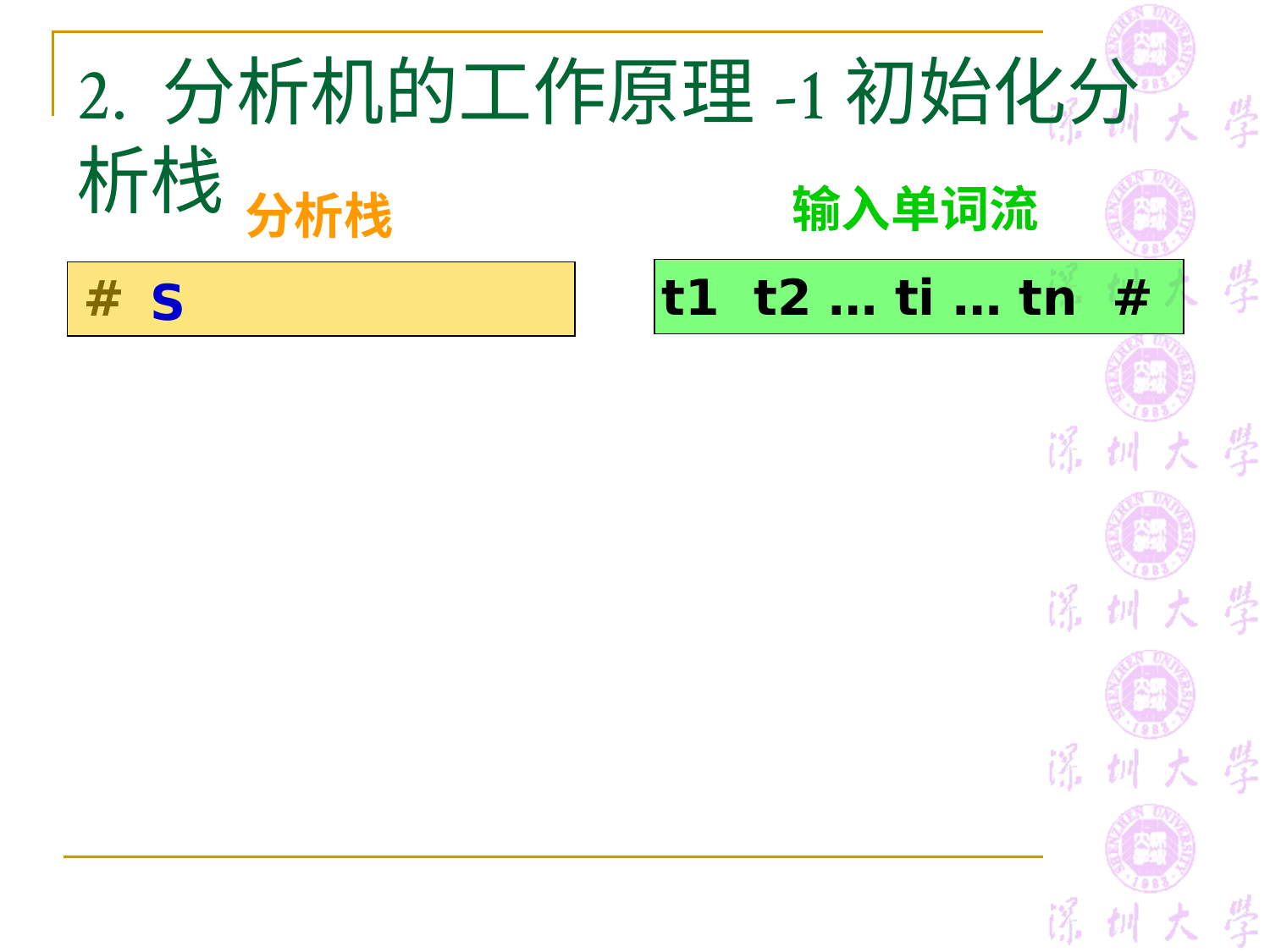

# 2. 分析机的工作原理-1初始化分析栈
输入单词流
分析栈

t1  t2 … ti … tn  #

#
S